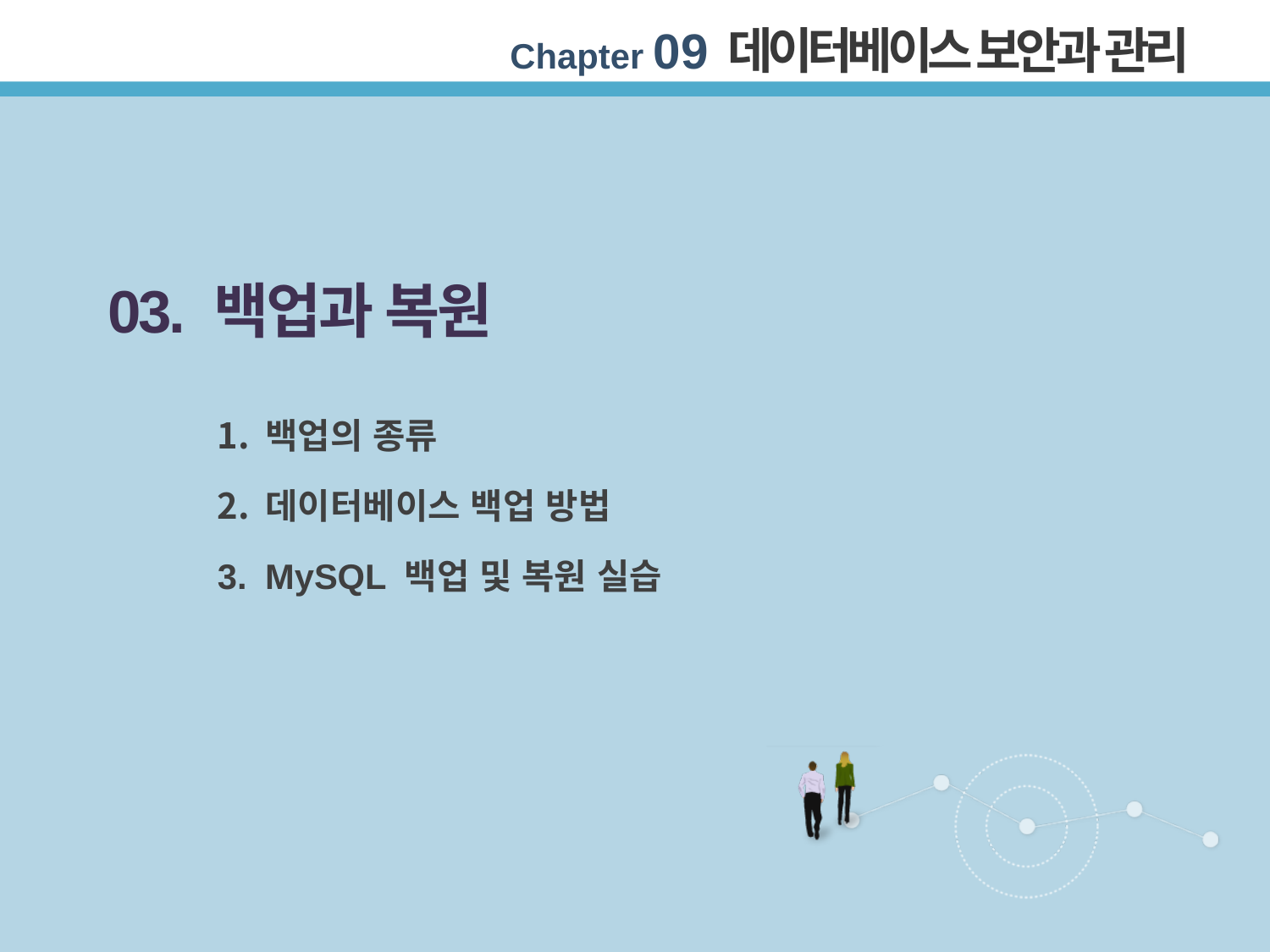

03. 백업과 복원
백업의 종류
데이터베이스 백업 방법
MySQL 백업 및 복원 실습